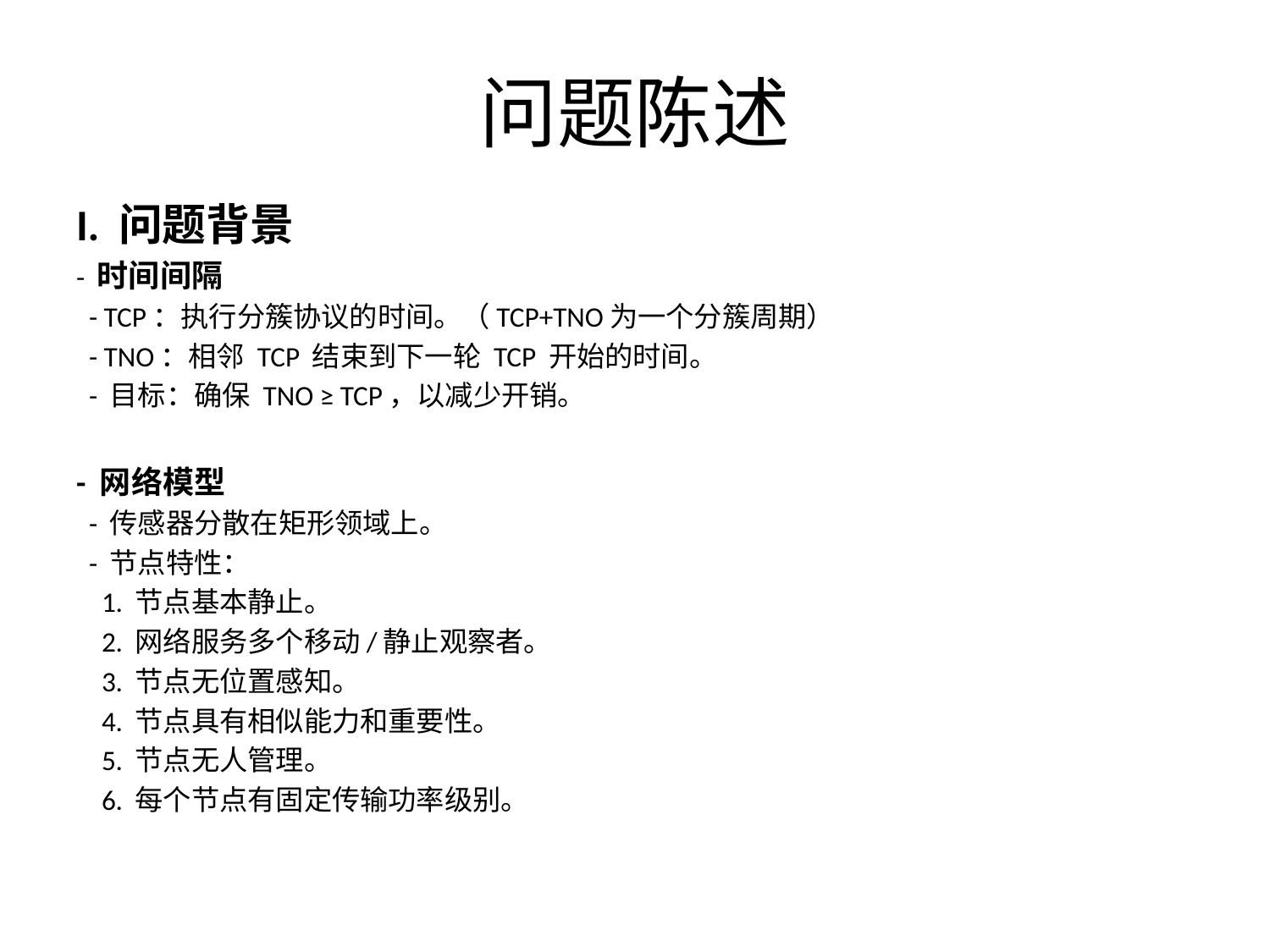

# 问题陈述
I. 问题背景
- 时间间隔
  - TCP：执行分簇协议的时间。（TCP+TNO为一个分簇周期）
  - TNO：相邻 TCP 结束到下一轮 TCP 开始的时间。
  - 目标：确保 TNO ≥ TCP，以减少开销。

- 网络模型
  - 传感器分散在矩形领域上。
  - 节点特性：
    1. 节点基本静止。
    2. 网络服务多个移动/静止观察者。
    3. 节点无位置感知。
    4. 节点具有相似能力和重要性。
    5. 节点无人管理。
    6. 每个节点有固定传输功率级别。